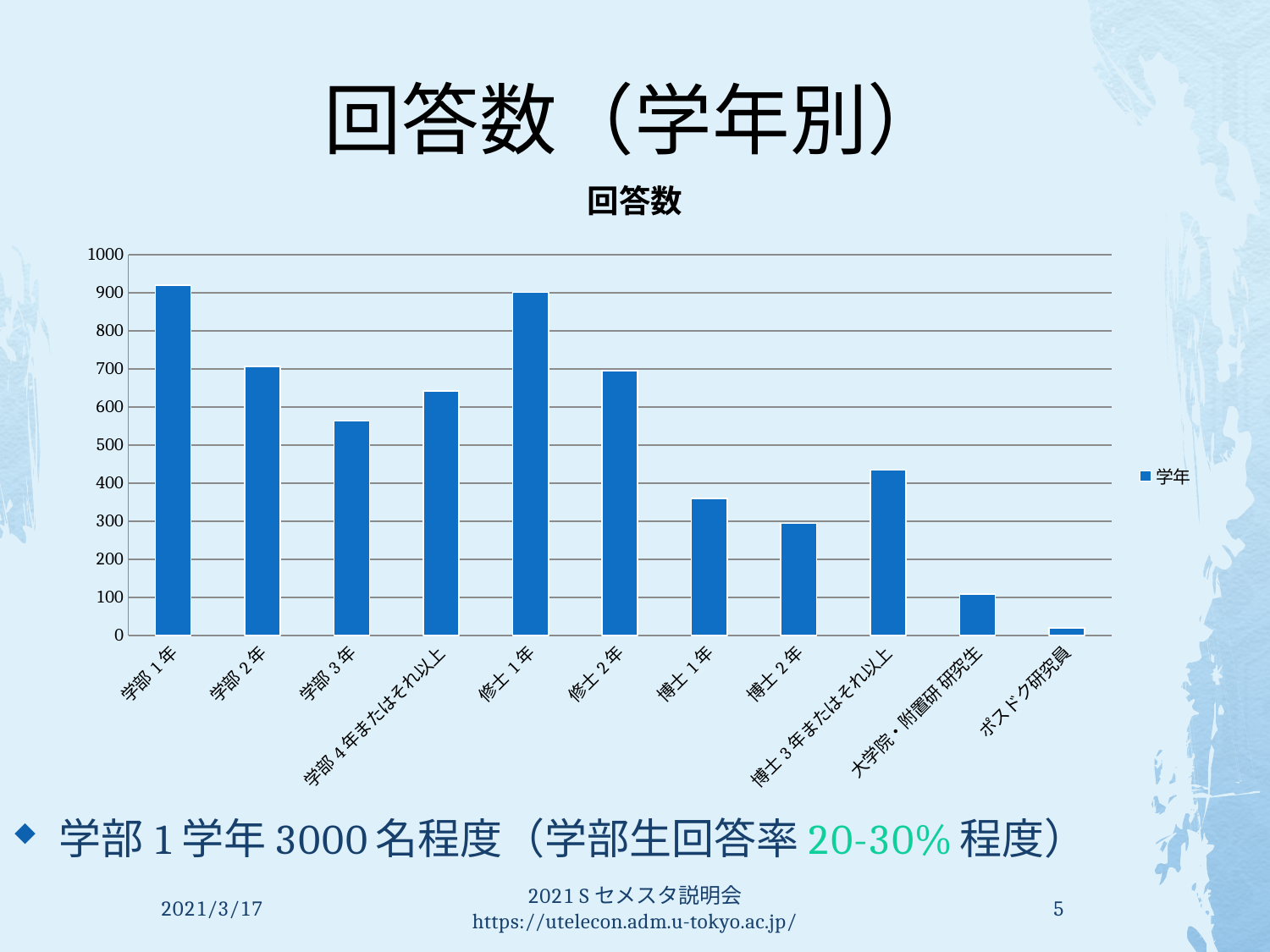

# 回答数（学年別）

### Chart: 回答数

| Category | 学年 |
|---|---|
| 学部1年 | 920.0 |
| 学部2年 | 706.0 |
| 学部3年 | 563.0 |
| 学部4年またはそれ以上 | 642.0 |
| 修士1年 | 901.0 |
| 修士2年 | 695.0 |
| 博士1年 | 359.0 |
| 博士2年 | 294.0 |
| 博士3年またはそれ以上 | 434.0 |
| 大学院・附置研 研究生 | 109.0 |
| ポスドク研究員 | 19.0 |
学部1学年3000名程度（学部生回答率20-30%程度）
2021/3/17
2021 Sセメスタ説明会 https://utelecon.adm.u-tokyo.ac.jp/
5